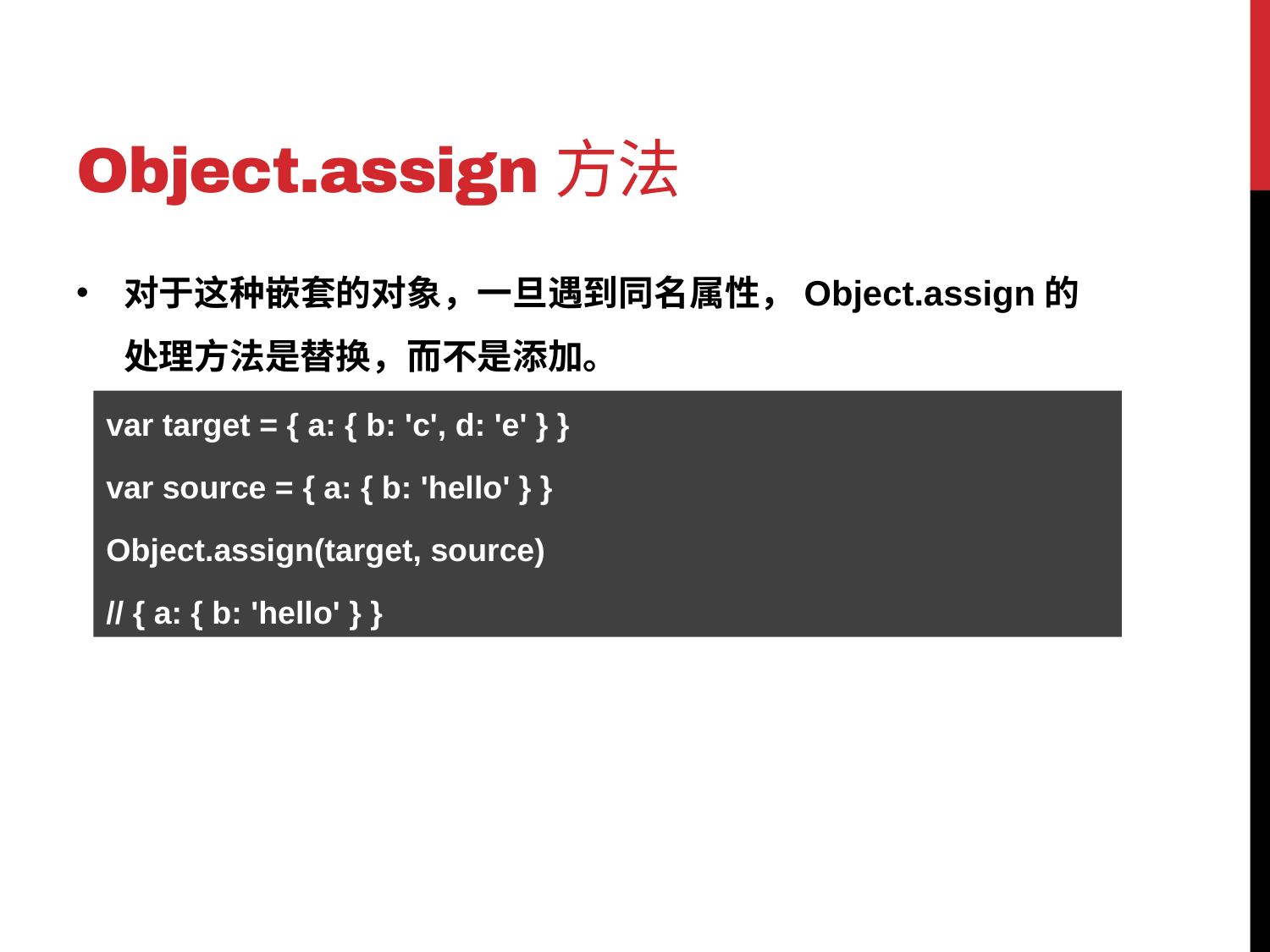

# Object.assign方法
对于这种嵌套的对象，一旦遇到同名属性，Object.assign的处理方法是替换，而不是添加。

var target = { a: { b: 'c', d: 'e' } }
var source = { a: { b: 'hello' } }
Object.assign(target, source)
// { a: { b: 'hello' } }